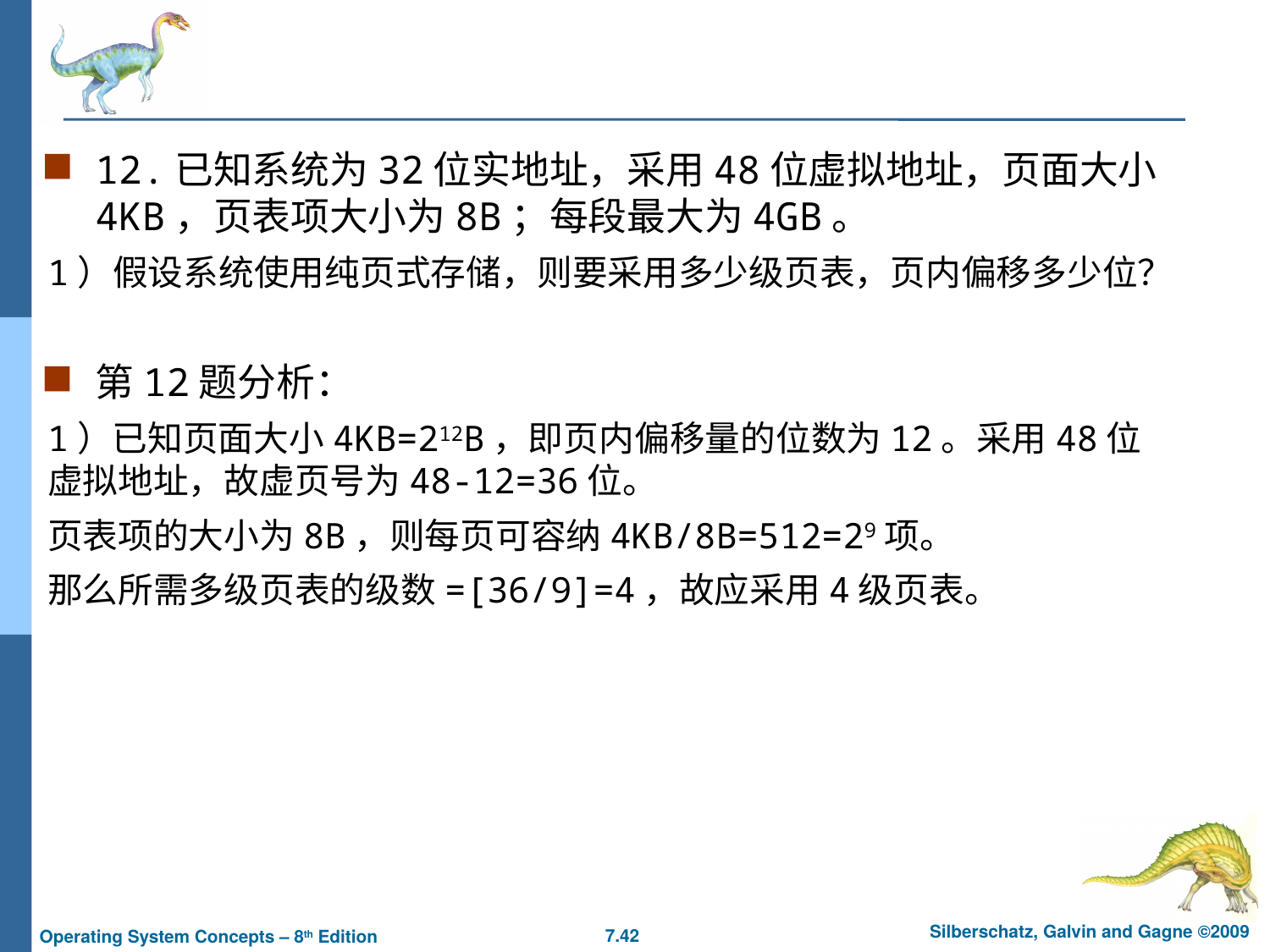

#
12.已知系统为32位实地址，采用48位虚拟地址，页面大小4KB，页表项大小为8B；每段最大为4GB。
1）假设系统使用纯页式存储，则要采用多少级页表，页内偏移多少位？
第12题分析：
1）已知页面大小4KB=212B，即页内偏移量的位数为12。采用48位虚拟地址，故虚页号为48-12=36位。
页表项的大小为8B，则每页可容纳4KB/8B=512=29项。
那么所需多级页表的级数=[36/9]=4，故应采用4级页表。